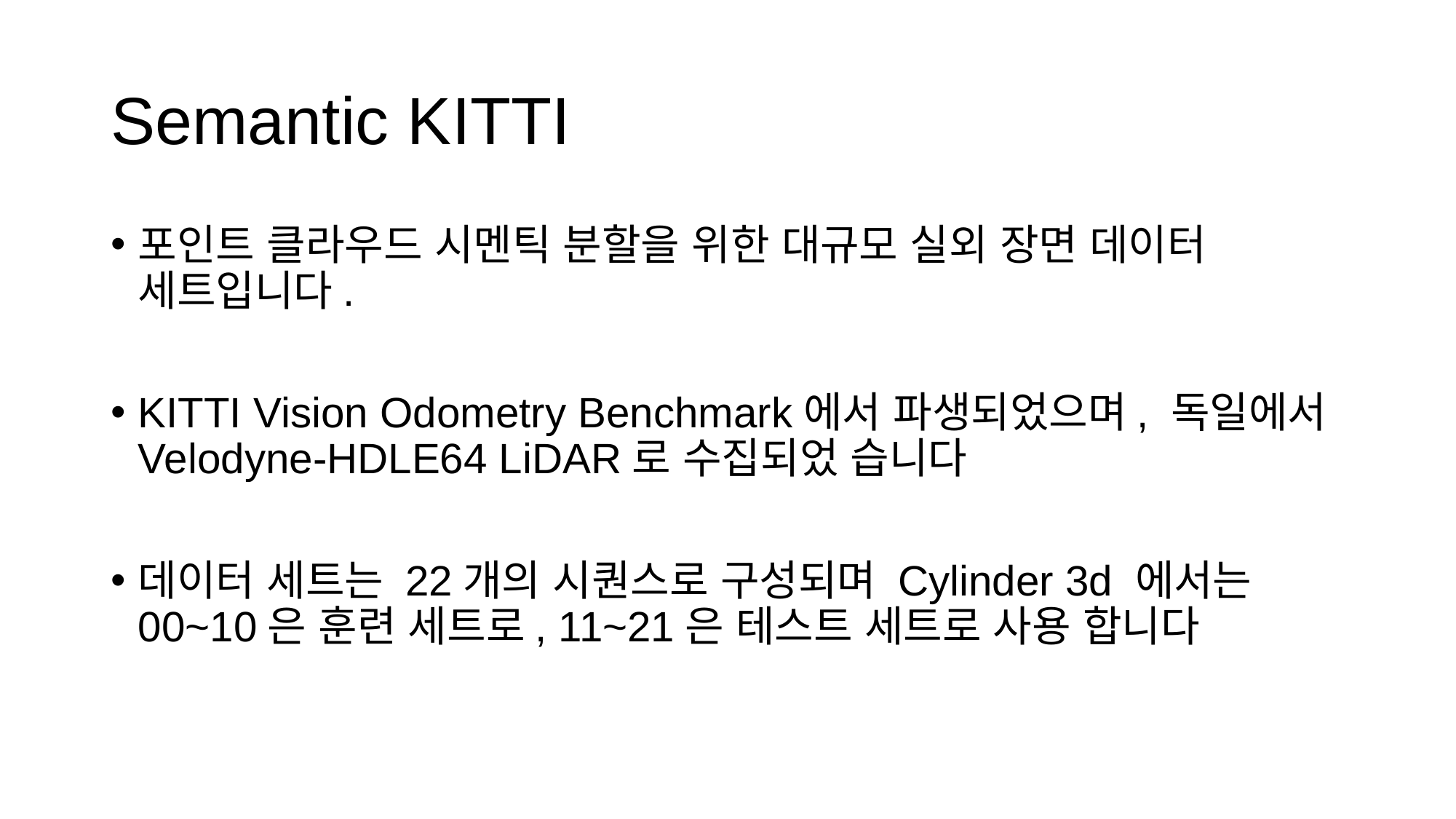

# Semantic KITTI
포인트 클라우드 시멘틱 분할을 위한 대규모 실외 장면 데이터 세트입니다.

KITTI Vision Odometry Benchmark에서 파생되었으며, 독일에서 Velodyne-HDLE64 LiDAR로 수집되었 습니다

데이터 세트는 22개의 시퀀스로 구성되며 Cylinder 3d 에서는00~10은 훈련 세트로, 11~21은 테스트 세트로 사용 합니다